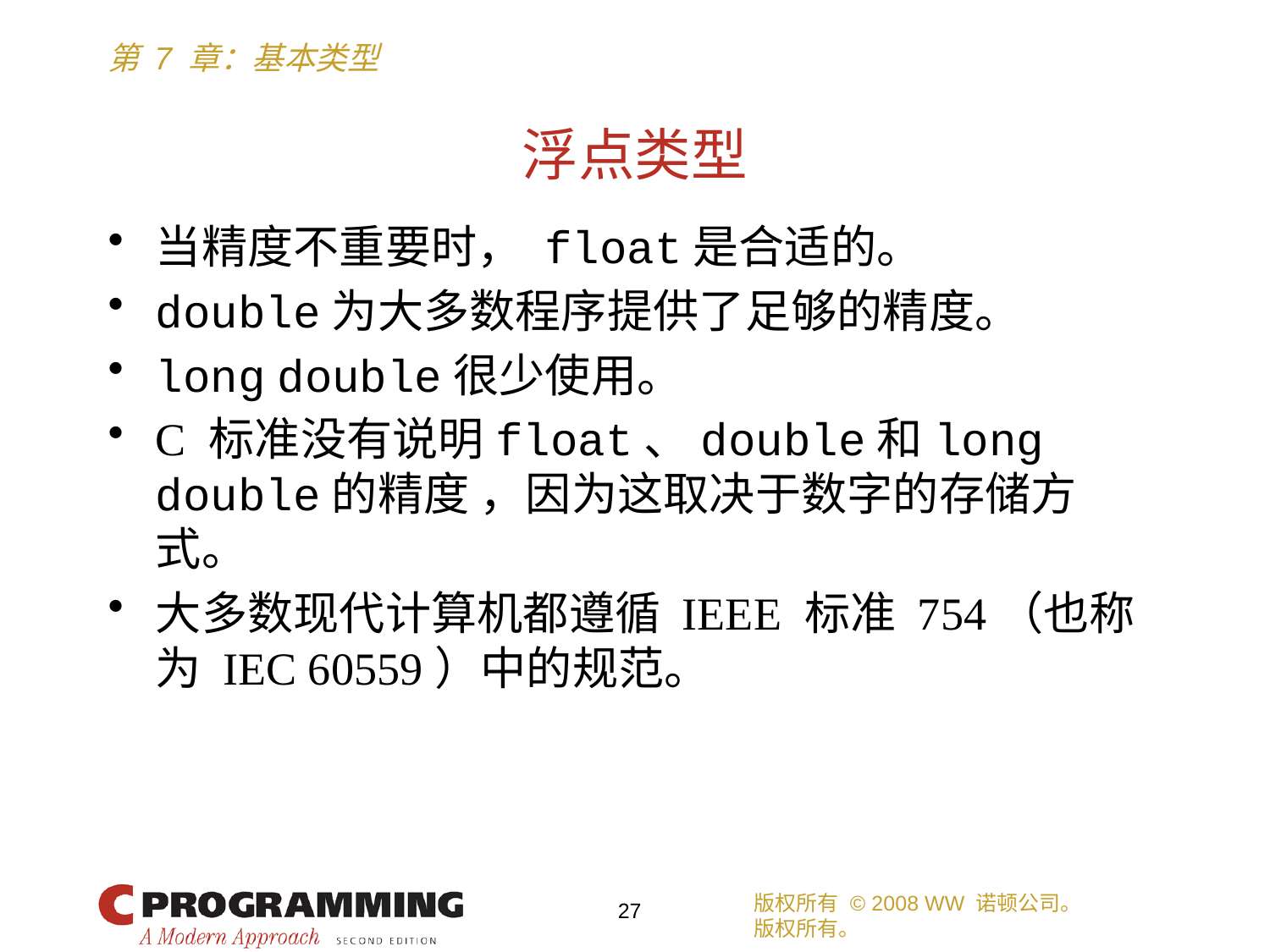

# 浮点类型
当精度不重要时， float是合适的。
double为大多数程序提供了足够的精度。
long double很少使用。
C 标准没有说明float、double和long double的精度 ，因为这取决于数字的存储方式。
大多数现代计算机都遵循 IEEE 标准 754（也称为 IEC 60559）中的规范。
版权所有 © 2008 WW 诺顿公司。
版权所有。
27